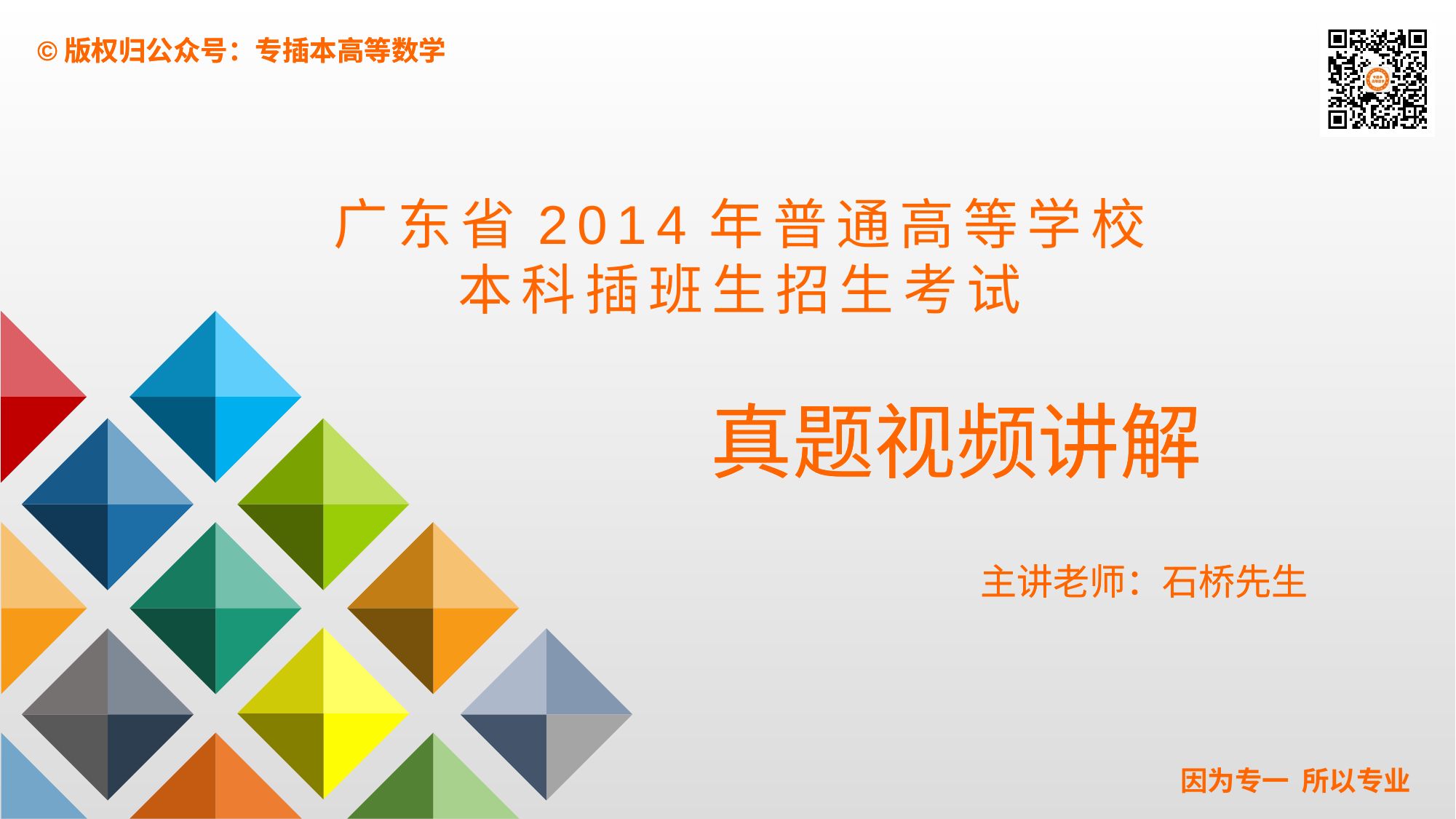

# 广东省2014年普通高等学校 本科插班生招生考试

真题视频讲解
真题视频讲解

主讲老师：石桥先生
主讲老师：石桥先生